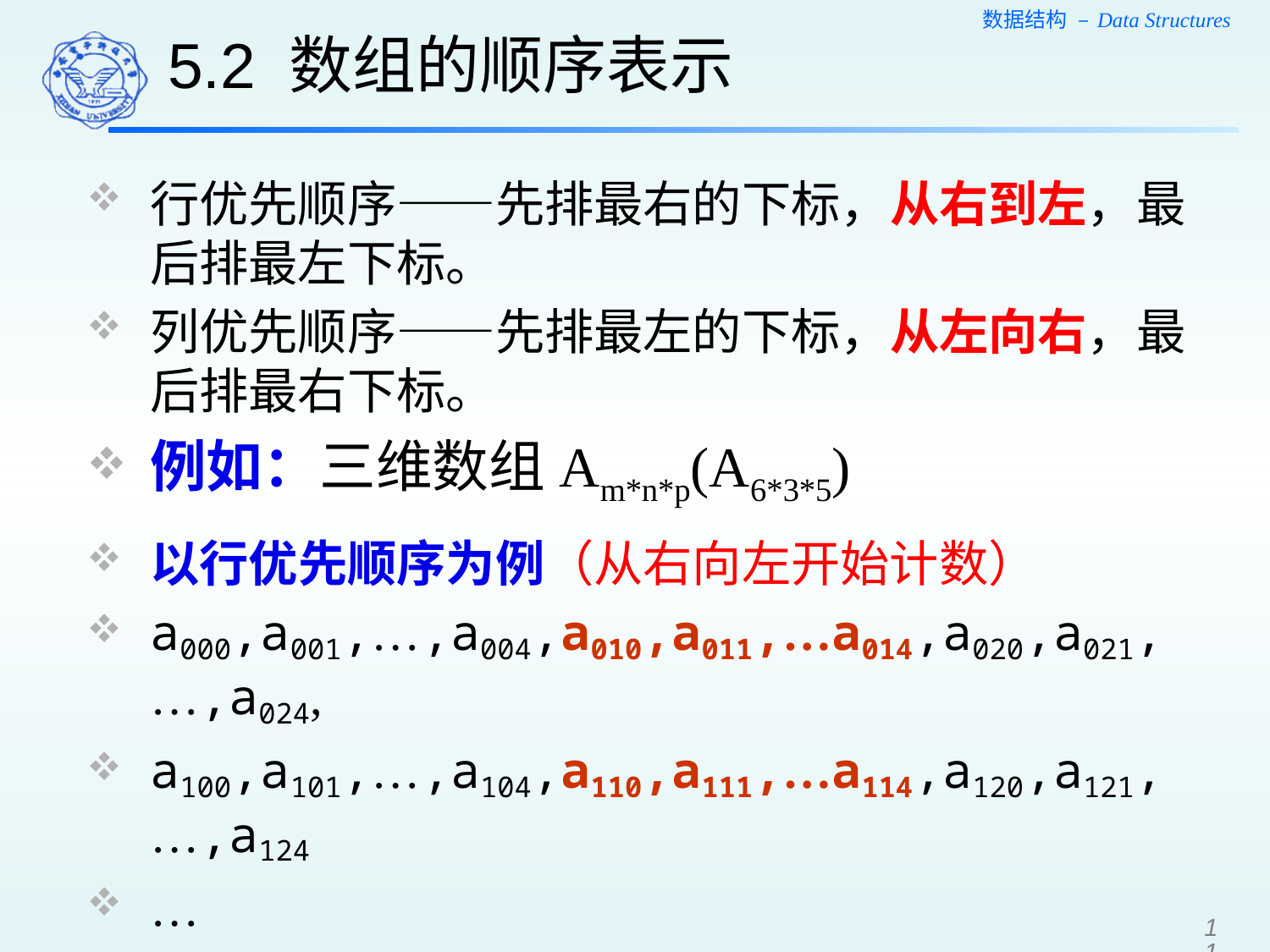

5.2 数组的顺序表示
行优先顺序——先排最右的下标，从右到左，最后排最左下标。
列优先顺序——先排最左的下标，从左向右，最后排最右下标。
例如：三维数组Am*n*p(A6*3*5)
以行优先顺序为例（从右向左开始计数）
a000,a001,…,a004,a010,a011,…a014,a020,a021,…,a024,
a100,a101,…,a104,a110,a111,…a114,a120,a121,…,a124
…
a500,a501,…,a504,a510,a511,…a514,a520,a521,…,a524
11